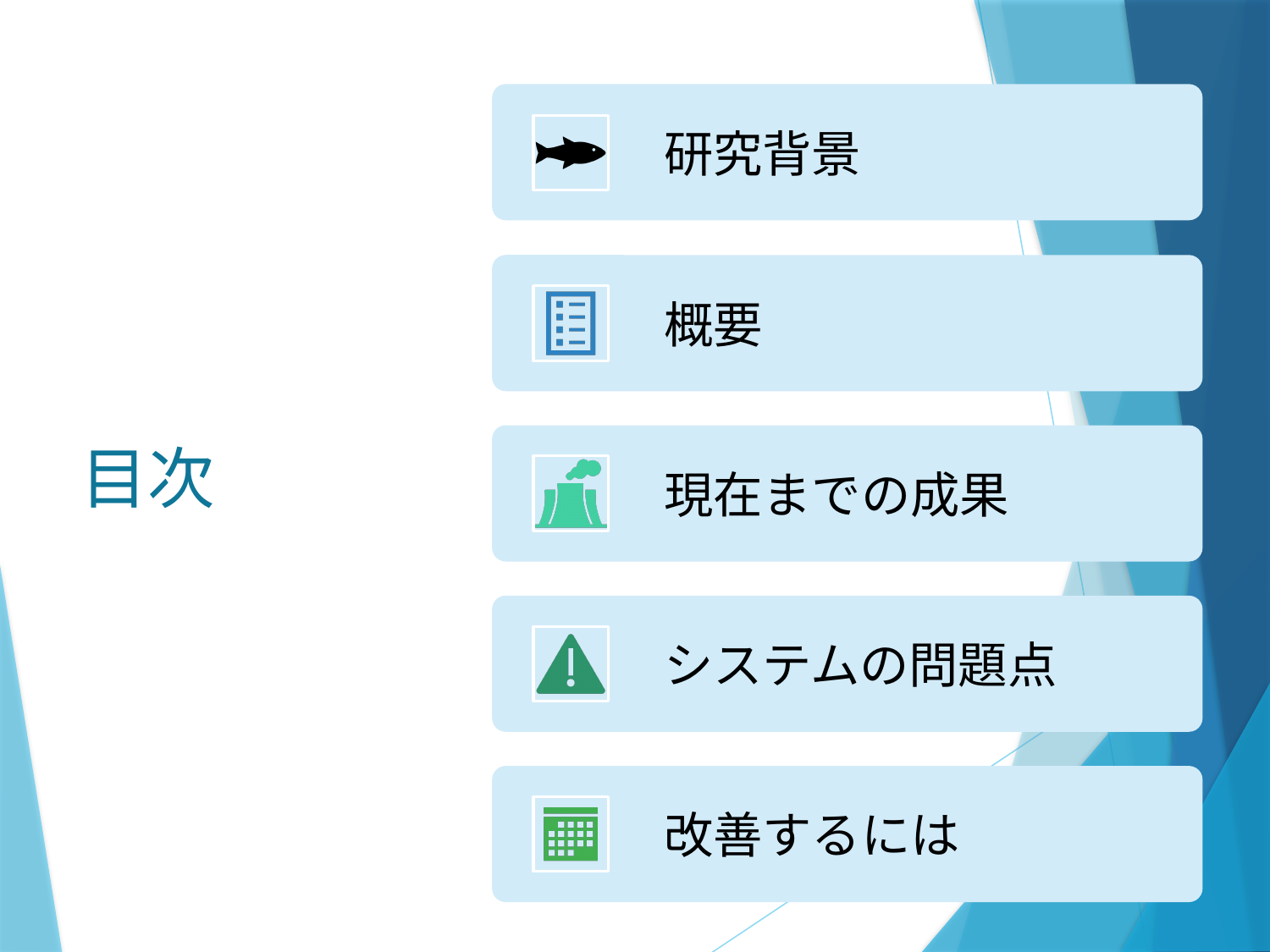

研究背景
概要
現在までの成果
システムの問題点
改善するには
# 目次